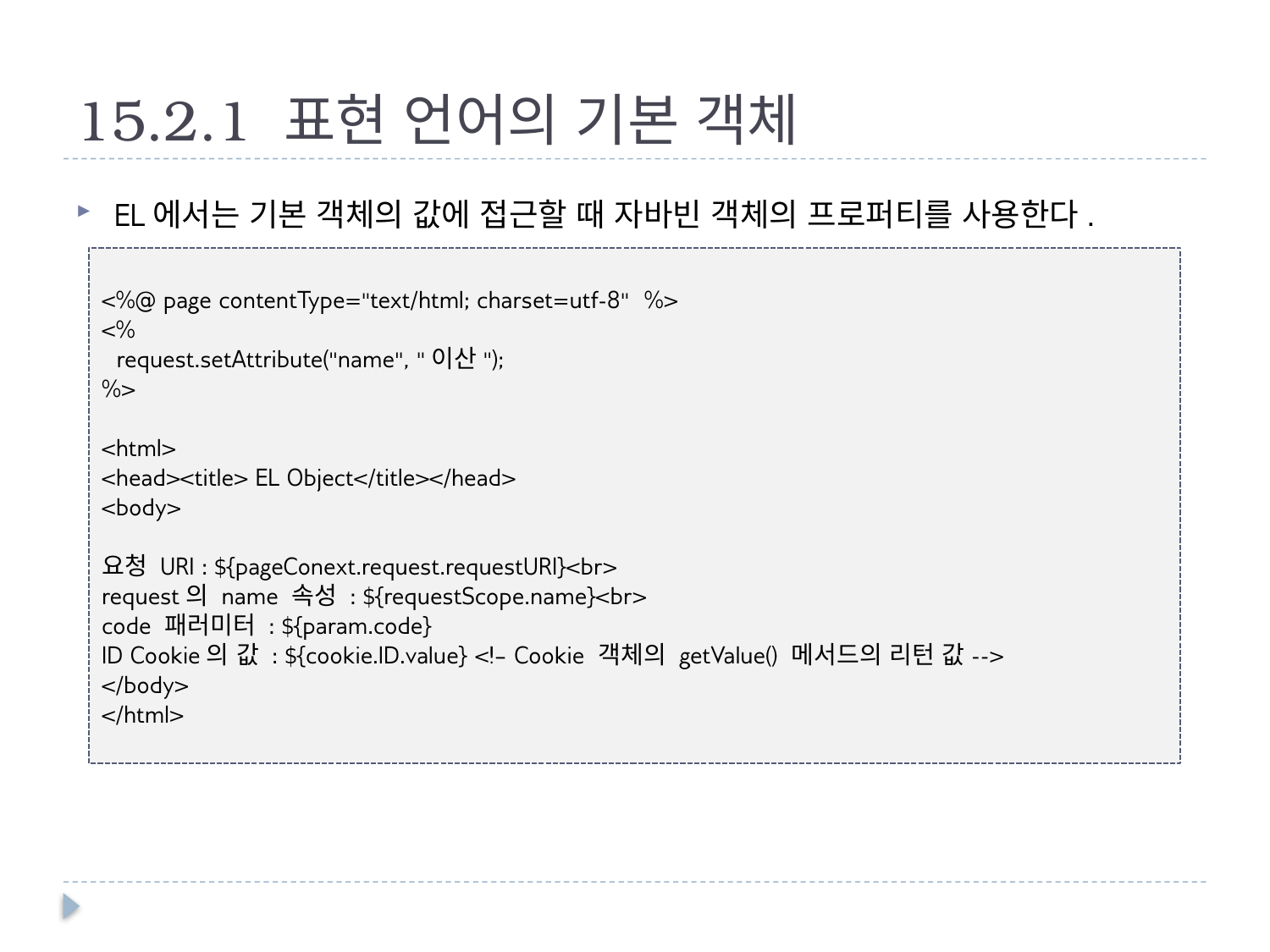

# 15.2.1 표현 언어의 기본 객체
EL에서는 기본 객체의 값에 접근할 때 자바빈 객체의 프로퍼티를 사용한다.
<%@ page contentType="text/html; charset=utf-8"  %>
<%
  request.setAttribute("name", "이산");
%>

<html>
<head><title> EL Object</title></head>
<body>

요청 URI : ${pageConext.request.requestURI}<br>
request의 name 속성 : ${requestScope.name}<br>
code 패러미터 : ${param.code}
ID Cookie의 값 : ${cookie.ID.value} <!– Cookie 객체의 getValue() 메서드의 리턴 값-->
</body>
</html>